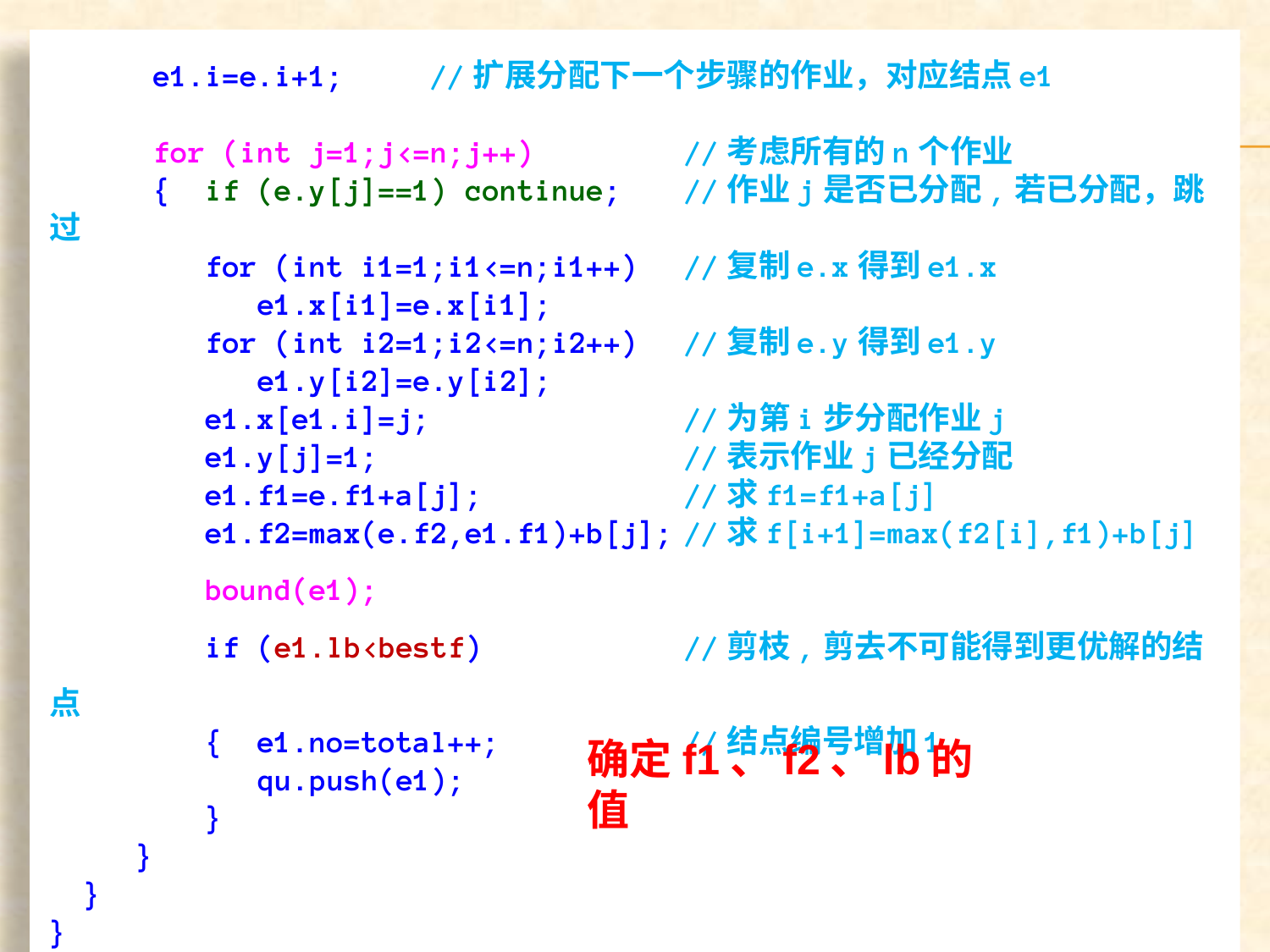

e1.i=e.i+1;	//扩展分配下一个步骤的作业，对应结点e1
      for (int j=1;j<=n;j++)		//考虑所有的n个作业
      {  if (e.y[j]==1) continue;	//作业j是否已分配,若已分配，跳过
         for (int i1=1;i1<=n;i1++)	//复制e.x得到e1.x
            e1.x[i1]=e.x[i1];
         for (int i2=1;i2<=n;i2++)	//复制e.y得到e1.y
            e1.y[i2]=e.y[i2];
         e1.x[e1.i]=j;		//为第i步分配作业j
         e1.y[j]=1;			//表示作业j已经分配
         e1.f1=e.f1+a[j];		//求f1=f1+a[j]
         e1.f2=max(e.f2,e1.f1)+b[j];	//求f[i+1]=max(f2[i],f1)+b[j]
         bound(e1);
         if (e1.lb<bestf)		//剪枝,剪去不可能得到更优解的结点
         {  e1.no=total++;		//结点编号增加1
            qu.push(e1);
         }
     }
  }
}
确定f1、f2、lb的值